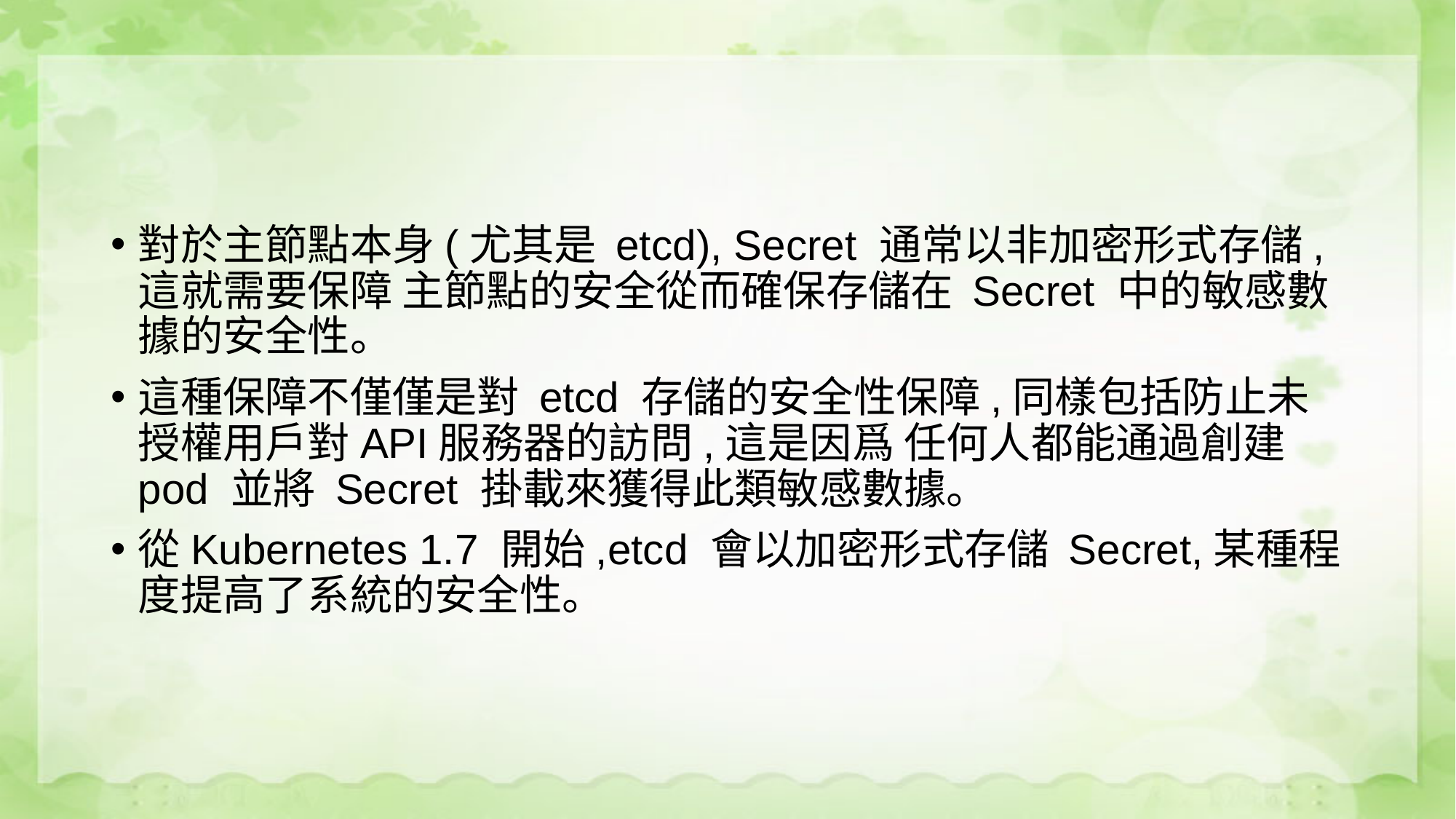

#
對於主節點本身(尤其是 etcd), Secret 通常以非加密形式存儲,這就需要保障 主節點的安全從而確保存儲在 Secret 中的敏感數據的安全性。
這種保障不僅僅是對 etcd 存儲的安全性保障,同樣包括防止未授權用戶對API服務器的訪問,這是因爲 任何人都能通過創建 pod 並將 Secret 掛載來獲得此類敏感數據。
從Kubernetes 1.7 開始,etcd 會以加密形式存儲 Secret,某種程度提高了系統的安全性。